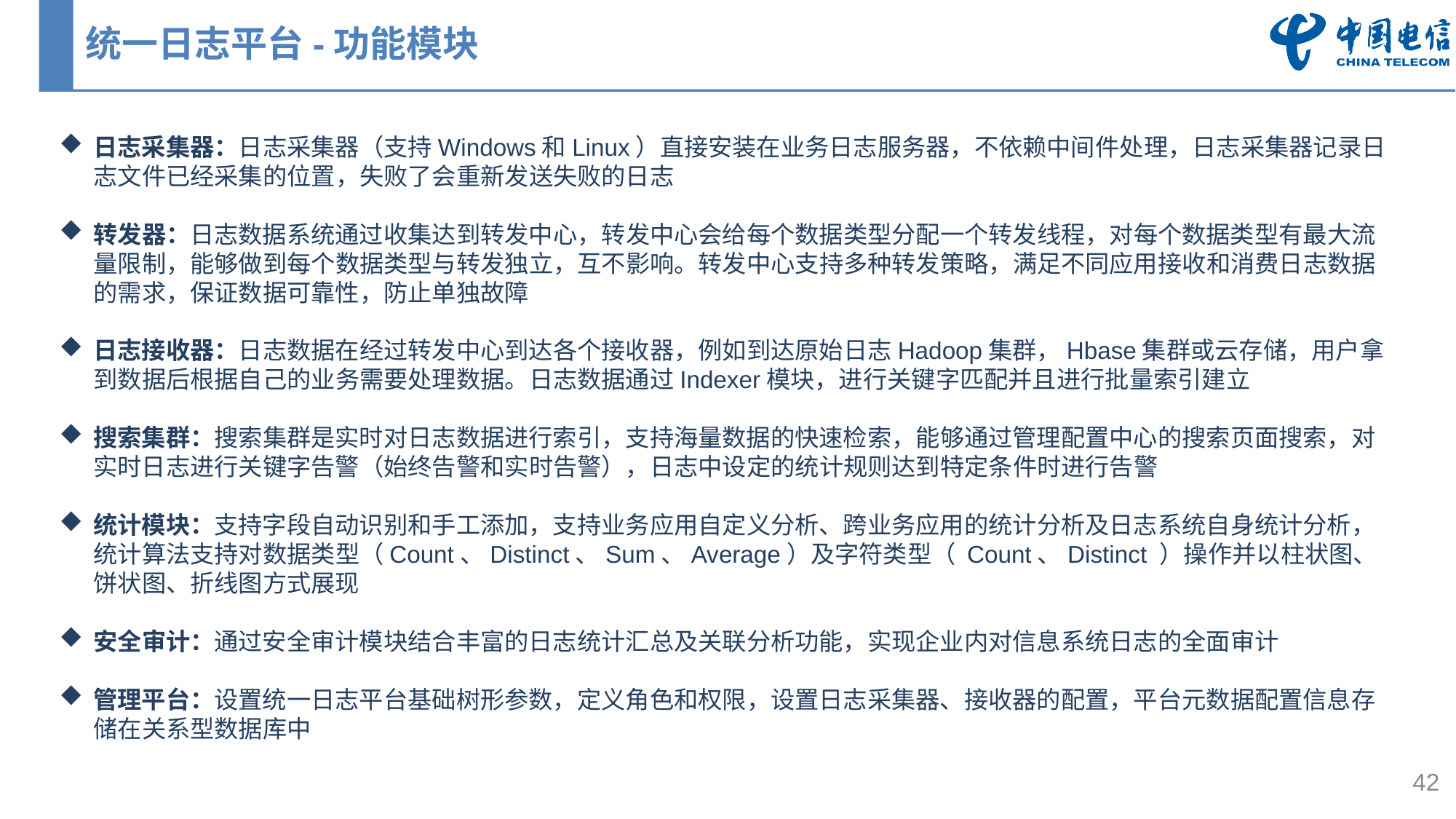

# 统一日志平台-功能模块
日志采集器：日志采集器（支持Windows和Linux）直接安装在业务日志服务器，不依赖中间件处理，日志采集器记录日志文件已经采集的位置，失败了会重新发送失败的日志

转发器：日志数据系统通过收集达到转发中心，转发中心会给每个数据类型分配一个转发线程，对每个数据类型有最大流量限制，能够做到每个数据类型与转发独立，互不影响。转发中心支持多种转发策略，满足不同应用接收和消费日志数据的需求，保证数据可靠性，防止单独故障

日志接收器：日志数据在经过转发中心到达各个接收器，例如到达原始日志Hadoop集群，Hbase集群或云存储，用户拿到数据后根据自己的业务需要处理数据。日志数据通过Indexer模块，进行关键字匹配并且进行批量索引建立

搜索集群：搜索集群是实时对日志数据进行索引，支持海量数据的快速检索，能够通过管理配置中心的搜索页面搜索，对实时日志进行关键字告警（始终告警和实时告警），日志中设定的统计规则达到特定条件时进行告警

统计模块：支持字段自动识别和手工添加，支持业务应用自定义分析、跨业务应用的统计分析及日志系统自身统计分析，统计算法支持对数据类型（Count、Distinct、Sum、Average）及字符类型（ Count、Distinct ）操作并以柱状图、饼状图、折线图方式展现

安全审计：通过安全审计模块结合丰富的日志统计汇总及关联分析功能，实现企业内对信息系统日志的全面审计

管理平台：设置统一日志平台基础树形参数，定义角色和权限，设置日志采集器、接收器的配置，平台元数据配置信息存储在关系型数据库中
42